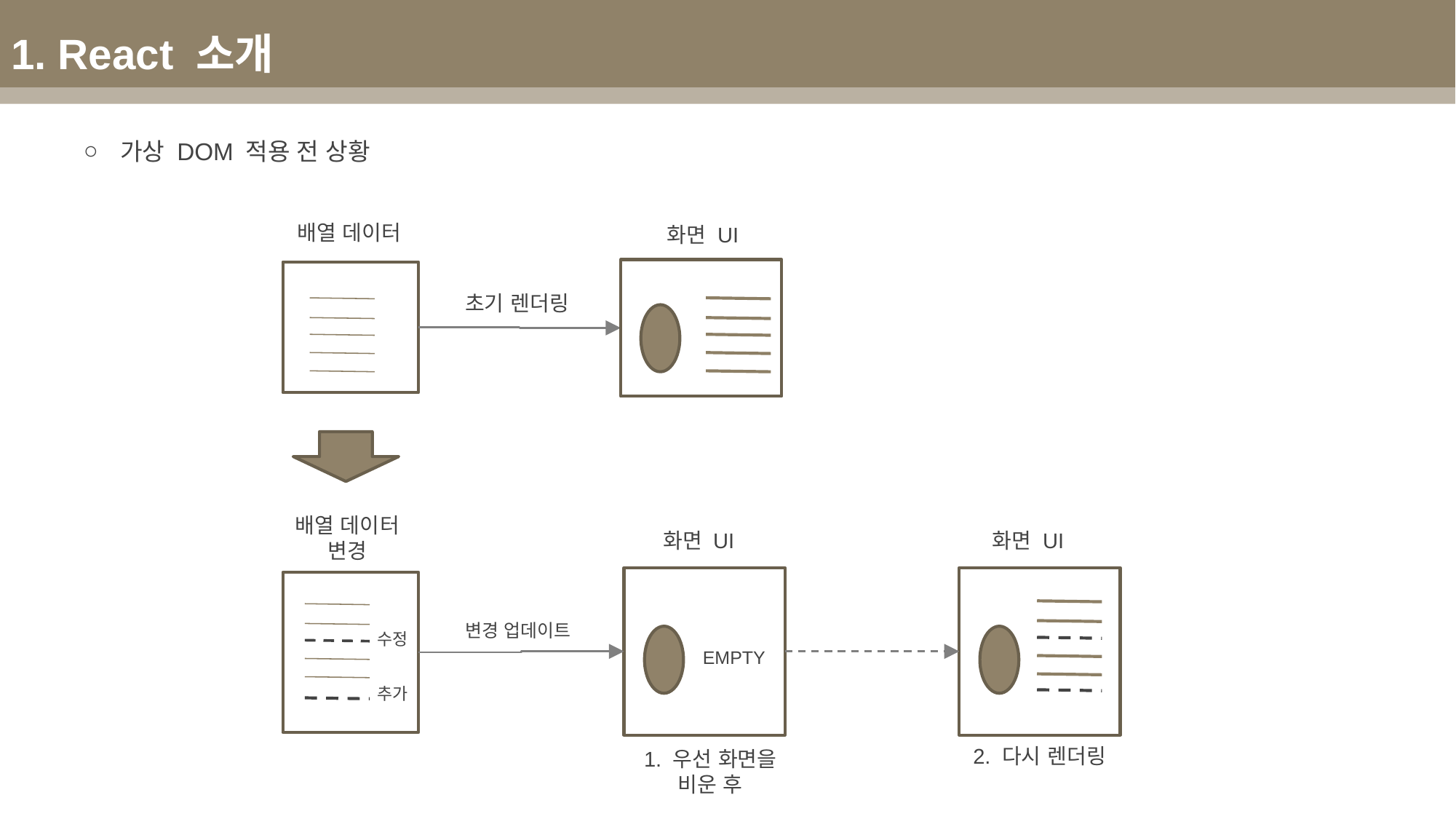

1. React 소개
가상 DOM 적용 전 상황
배열 데이터
화면 UI

초기 렌더링

배열 데이터 변경
화면 UI
화면 UI

변경 업데이트
수정

EMPTY
추가
2. 다시 렌더링
1. 우선 화면을 비운 후